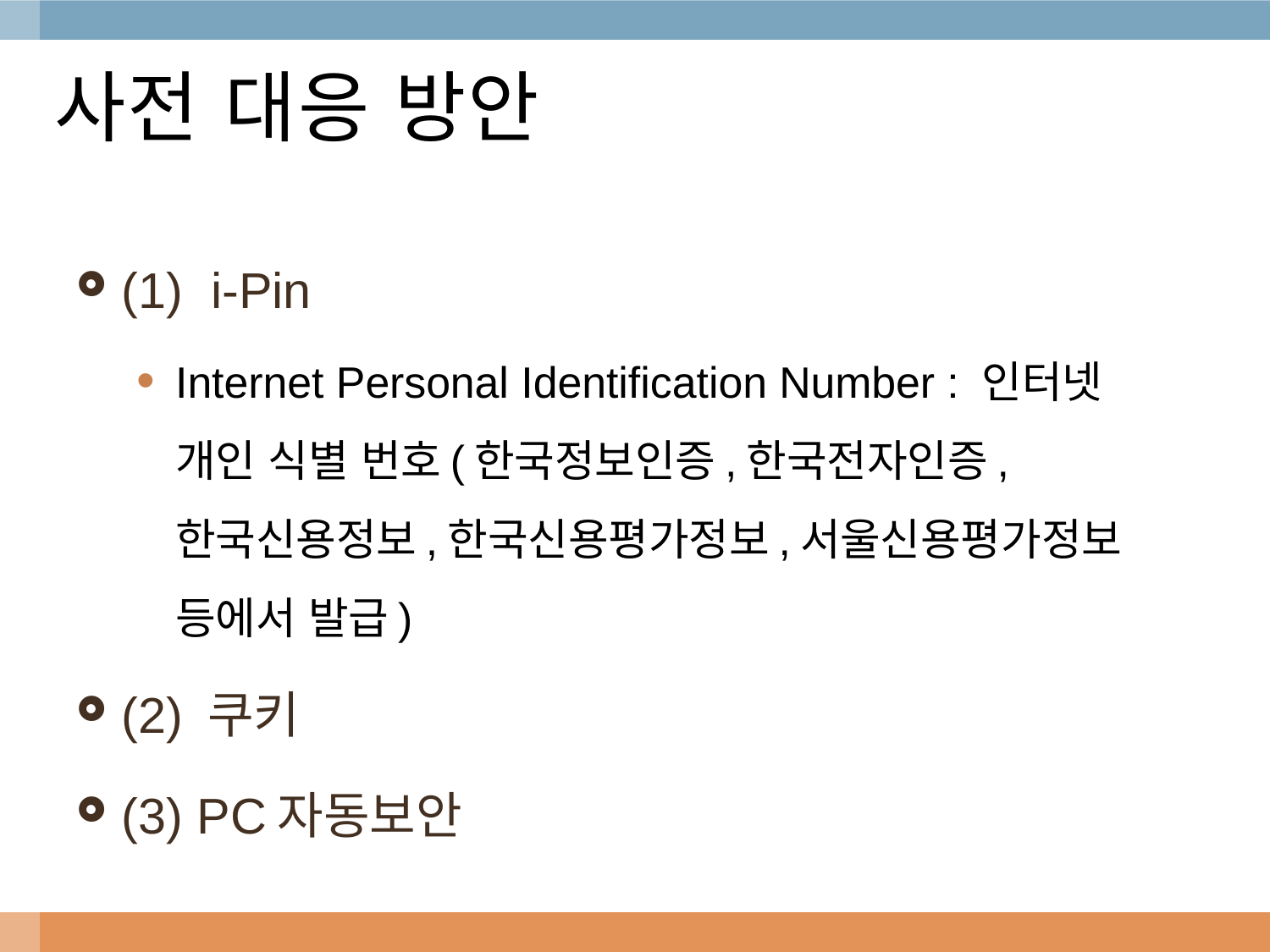

# 사전 대응 방안
(1)  i-Pin
Internet Personal Identification Number : 인터넷 개인 식별 번호(한국정보인증,한국전자인증,한국신용정보,한국신용평가정보,서울신용평가정보 등에서 발급)
(2) 쿠키
(3) PC자동보안